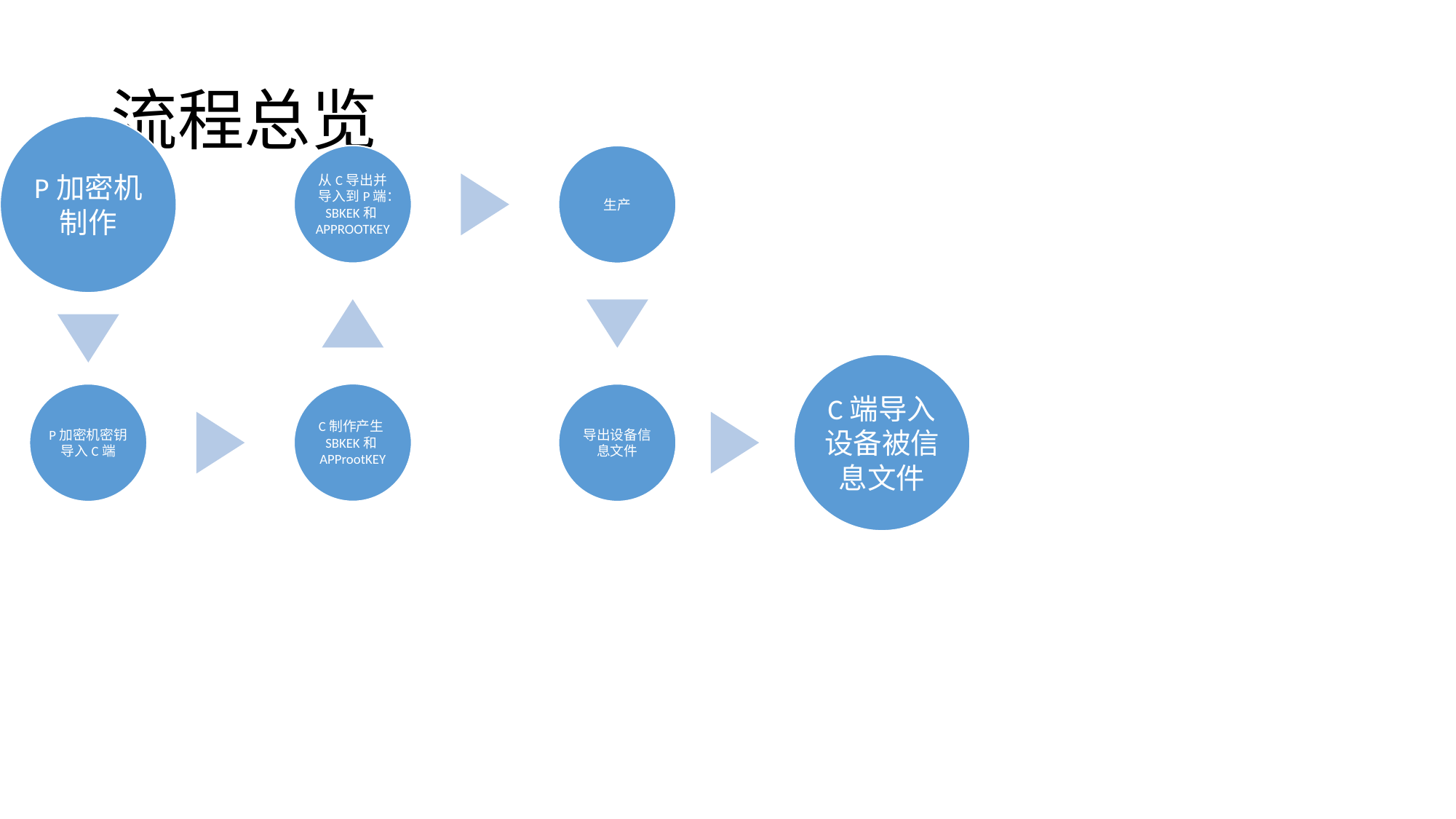

# 流程总览
P加密机制作
P加密机密钥导入C端
C制作产生SBKEK和APProotKEY
从C导出并导入到P端：SBKEK和APPROOTKEY
生产
导出设备信息文件
C端导入设备被信息文件